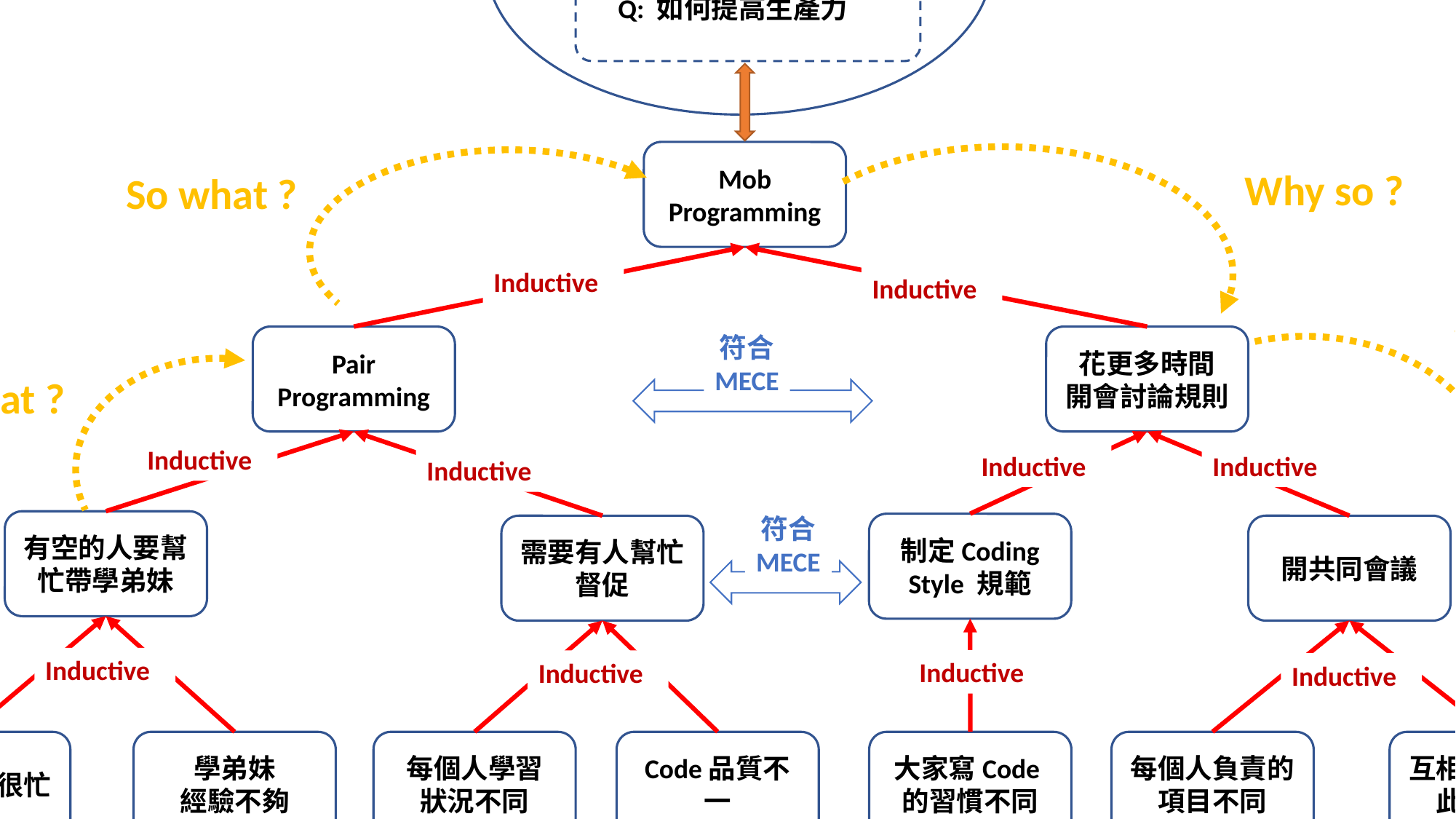

S: 團隊產出不如預期
Introduction
C: 大家想法不統一

Q: 如何提高生產力

Mob Programming

Answer
Why so ?
So what ?

Inductive
Inductive
Why so ?
符合
MECE
花更多時間
開會討論規則
 Argument
Pair Programming

So what ?

Inductive
Inductive
Inductive
Inductive
 Argument
符合
MECE
有空的人要幫忙帶學弟妹
制定Coding Style 規範
需要有人幫忙督促
開共同會議

Why so ?
So what ?

Inductive
Inductive
Inductive
Inductive
Deductive
Event
Code品質不一
大家寫Code的習慣不同
有經驗的學長是團隊生產主力
互相不了解彼此的項目
學長總是很忙
學弟妹
經驗不夠
每個人負責的項目不同
每個人學習
狀況不同